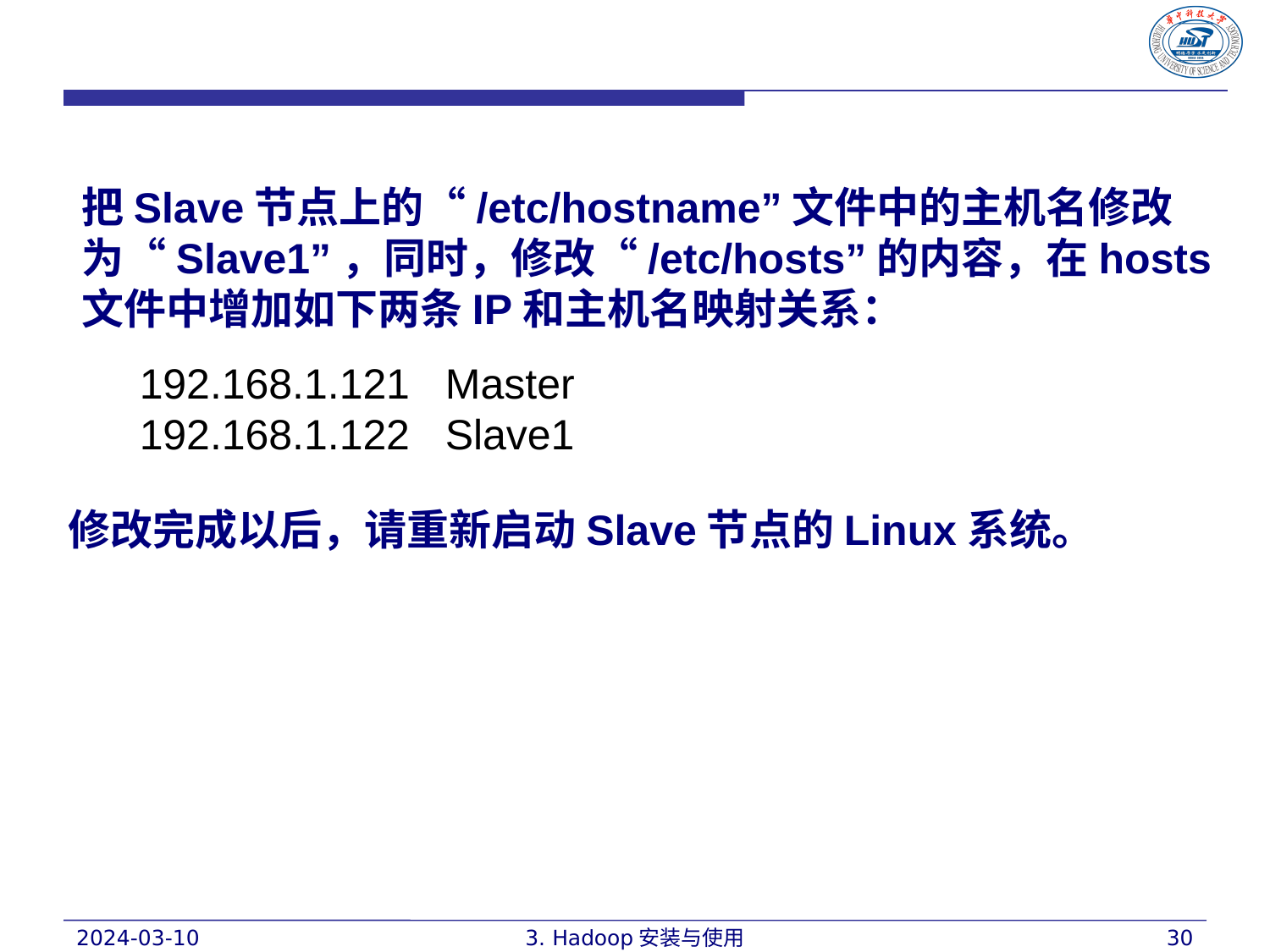

把Slave节点上的“/etc/hostname”文件中的主机名修改为“Slave1”，同时，修改“/etc/hosts”的内容，在hosts文件中增加如下两条IP和主机名映射关系：
192.168.1.121   Master
192.168.1.122   Slave1
修改完成以后，请重新启动Slave节点的Linux系统。
2024-03-10
3. Hadoop安装与使用
30